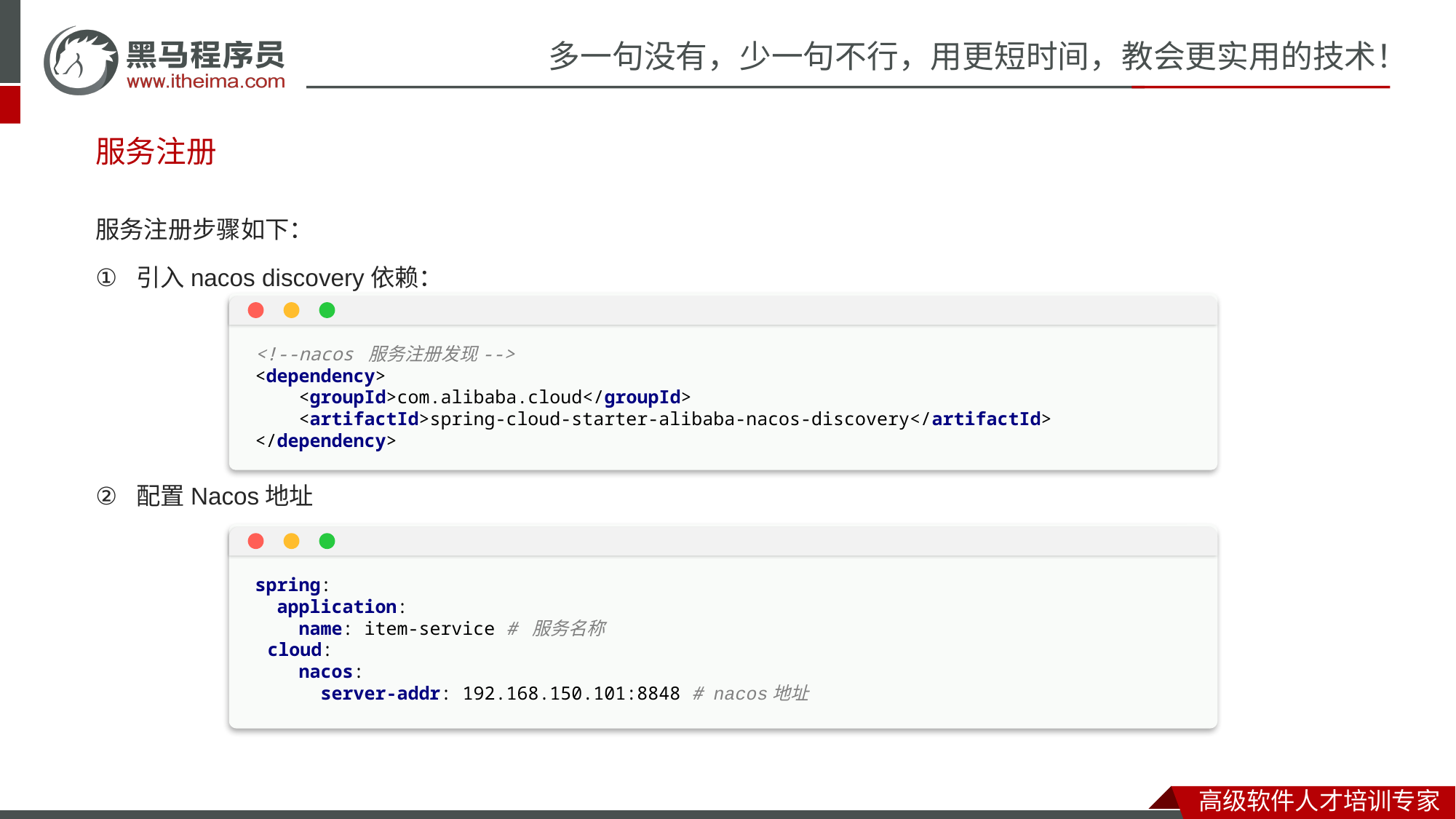

服务注册
服务注册步骤如下：
引入nacos discovery依赖：

配置Nacos地址

<!--nacos 服务注册发现-->
<dependency>
    <groupId>com.alibaba.cloud</groupId>
    <artifactId>spring-cloud-starter-alibaba-nacos-discovery</artifactId>
</dependency>

spring:
  application:
    name: item-service # 服务名称
  cloud:
    nacos:
      server-addr: 192.168.150.101:8848 # nacos地址